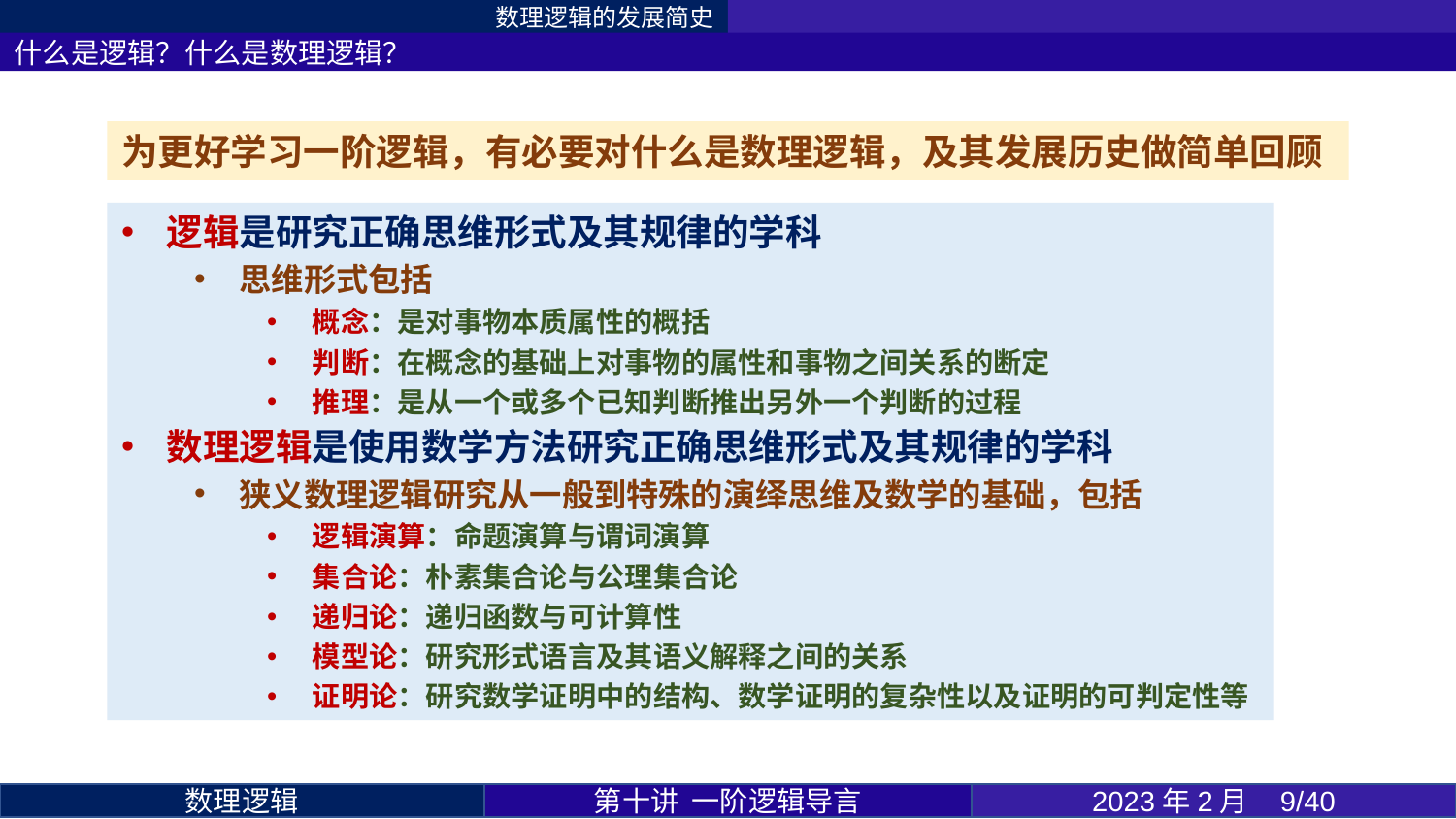

数理逻辑的发展简史
什么是逻辑？什么是数理逻辑？
为更好学习一阶逻辑，有必要对什么是数理逻辑，及其发展历史做简单回顾
逻辑是研究正确思维形式及其规律的学科
思维形式包括
概念：是对事物本质属性的概括
判断：在概念的基础上对事物的属性和事物之间关系的断定
推理：是从一个或多个已知判断推出另外一个判断的过程
数理逻辑是使用数学方法研究正确思维形式及其规律的学科
狭义数理逻辑研究从一般到特殊的演绎思维及数学的基础，包括
逻辑演算：命题演算与谓词演算
集合论：朴素集合论与公理集合论
递归论：递归函数与可计算性
模型论：研究形式语言及其语义解释之间的关系
证明论：研究数学证明中的结构、数学证明的复杂性以及证明的可判定性等
第十讲  一阶逻辑导言
2023年2月    9/40
数理逻辑